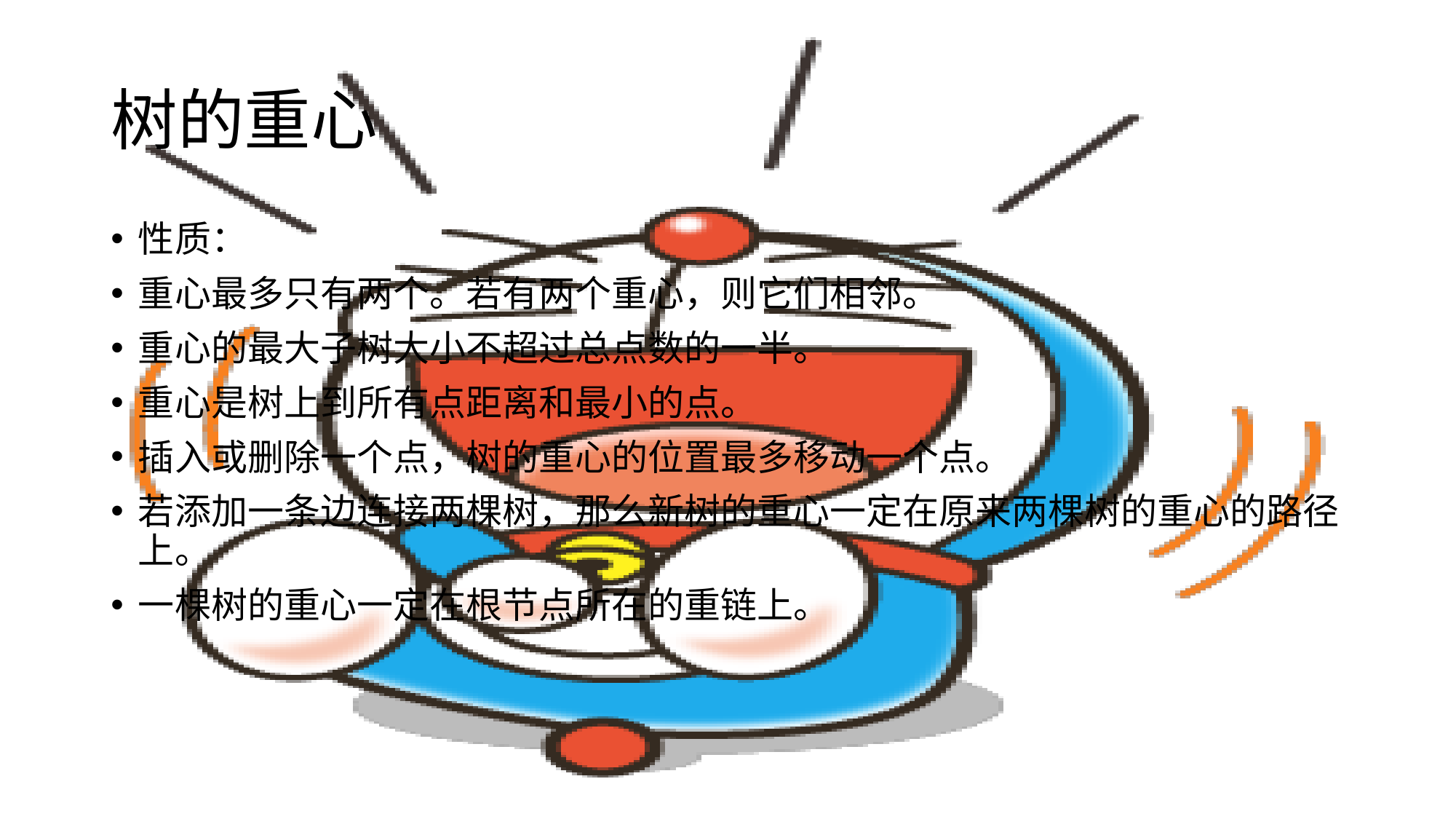

# 树的重心
性质：
重心最多只有两个。若有两个重心，则它们相邻。
重心的最大子树大小不超过总点数的一半。
重心是树上到所有点距离和最小的点。
插入或删除一个点，树的重心的位置最多移动一个点。
若添加一条边连接两棵树，那么新树的重心一定在原来两棵树的重心的路径上。
一棵树的重心一定在根节点所在的重链上。